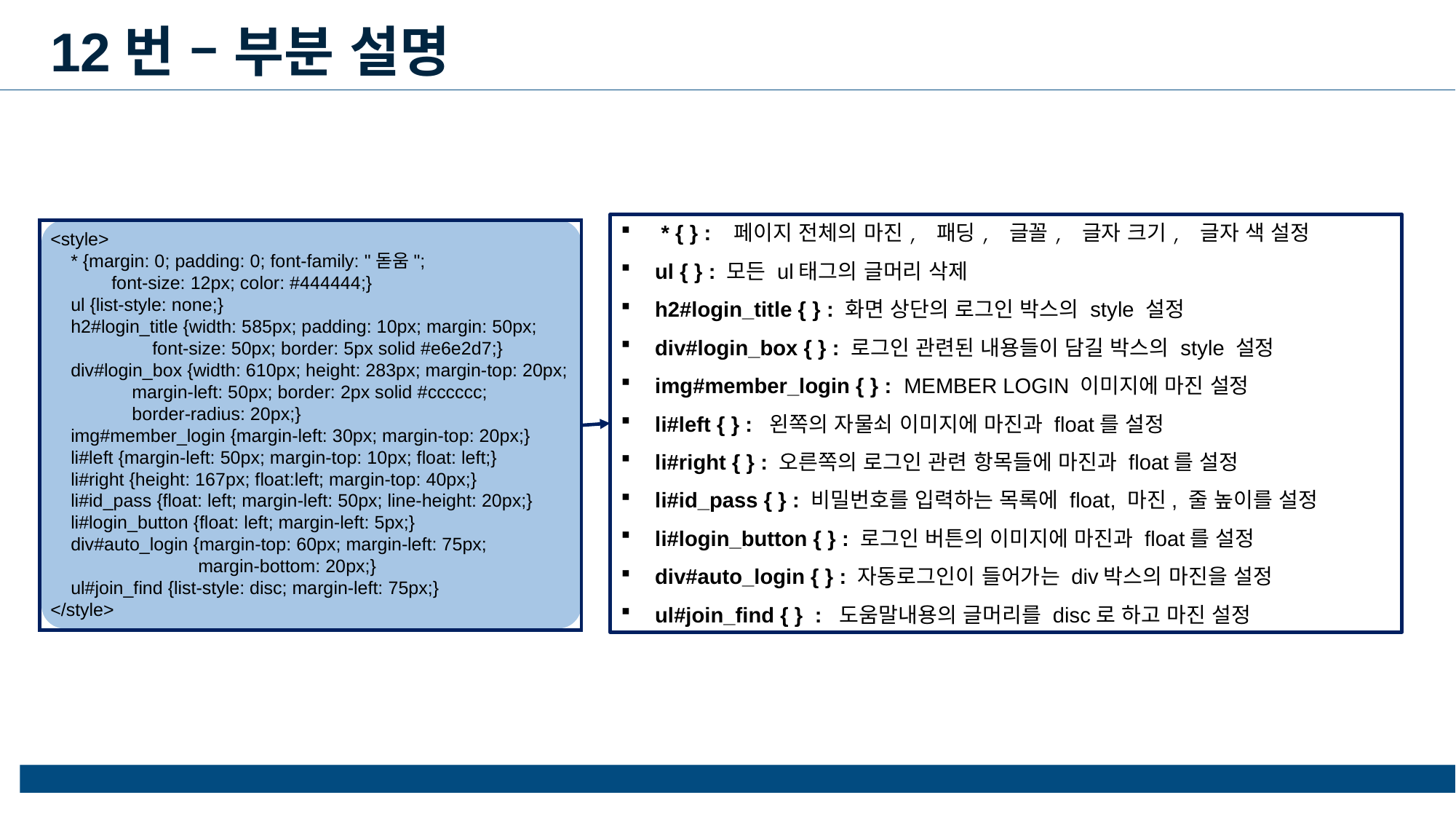

12번 – 부분 설명
 * { } :  페이지 전체의 마진, 패딩, 글꼴, 글자 크기, 글자 색 설정
ul { } : 모든 ul태그의 글머리 삭제
h2#login_title { } : 화면 상단의 로그인 박스의 style 설정
div#login_box { } : 로그인 관련된 내용들이 담길 박스의 style 설정
img#member_login { } :  MEMBER LOGIN 이미지에 마진 설정
li#left { } :  왼쪽의 자물쇠 이미지에 마진과 float를 설정
li#right { } : 오른쪽의 로그인 관련 항목들에 마진과 float를 설정
li#id_pass { } : 비밀번호를 입력하는 목록에 float, 마진, 줄 높이를 설정
li#login_button { } : 로그인 버튼의 이미지에 마진과 float를 설정
div#auto_login { } : 자동로그인이 들어가는 div박스의 마진을 설정
ul#join_find { }  :  도움말내용의 글머리를 disc로 하고 마진 설정

<style>
    * {margin: 0; padding: 0; font-family: "돋움";
            font-size: 12px; color: #444444;}
    ul {list-style: none;}
    h2#login_title {width: 585px; padding: 10px; margin: 50px;
                    font-size: 50px; border: 5px solid #e6e2d7;}
    div#login_box {width: 610px; height: 283px; margin-top: 20px;
                margin-left: 50px; border: 2px solid #cccccc;
                border-radius: 20px;}
    img#member_login {margin-left: 30px; margin-top: 20px;}
    li#left {margin-left: 50px; margin-top: 10px; float: left;}
    li#right {height: 167px; float:left; margin-top: 40px;}
    li#id_pass {float: left; margin-left: 50px; line-height: 20px;}
    li#login_button {float: left; margin-left: 5px;}
    div#auto_login {margin-top: 60px; margin-left: 75px;
                             margin-bottom: 20px;}
    ul#join_find {list-style: disc; margin-left: 75px;}
</style>